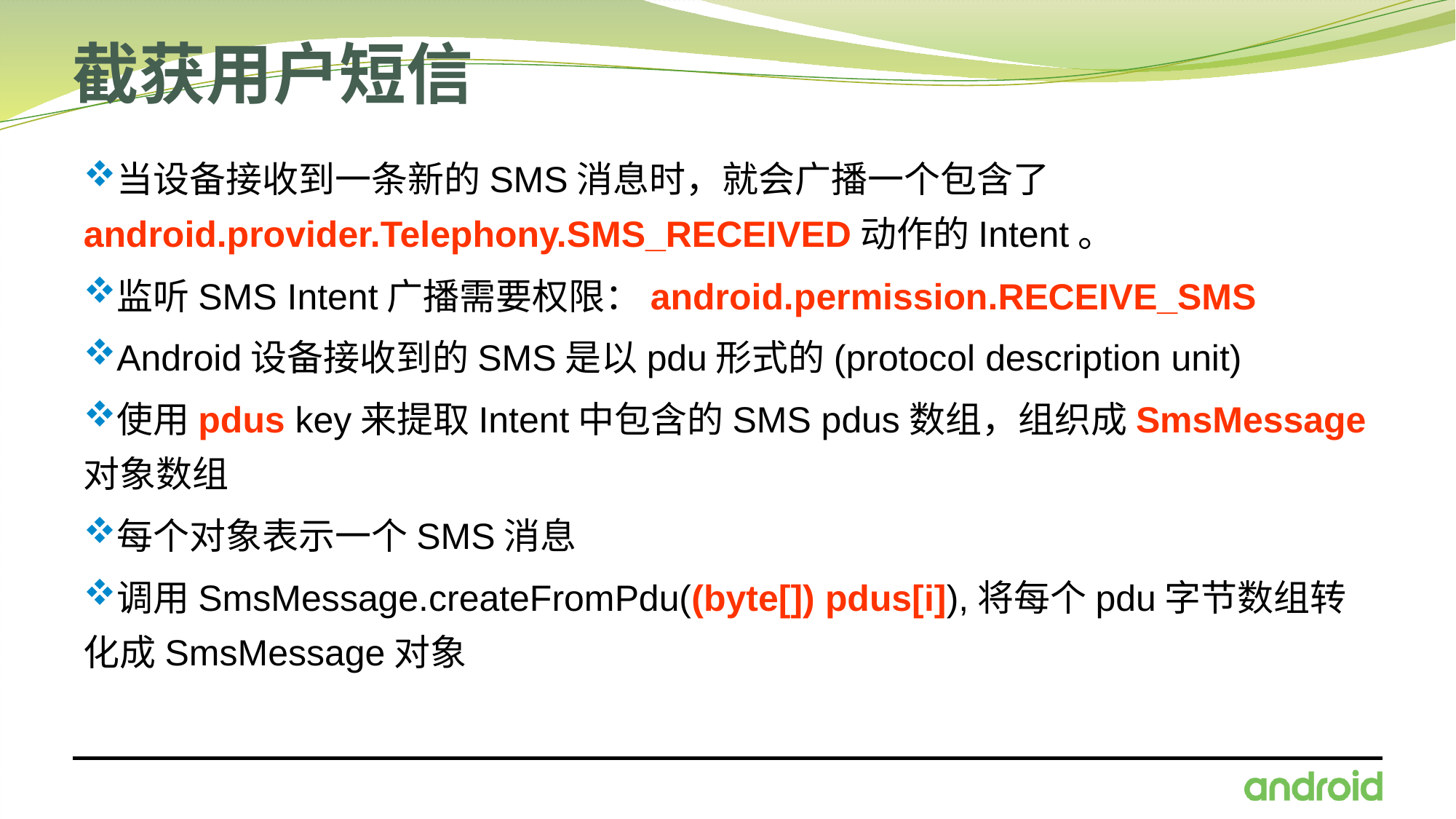

# 截获用户短信
当设备接收到一条新的SMS消息时，就会广播一个包含了android.provider.Telephony.SMS_RECEIVED动作的Intent。
监听SMS Intent广播需要权限：android.permission.RECEIVE_SMS
Android设备接收到的SMS是以pdu形式的(protocol description unit)
使用pdus key来提取Intent中包含的SMS pdus数组，组织成SmsMessage对象数组
每个对象表示一个SMS消息
调用SmsMessage.createFromPdu((byte[]) pdus[i]),将每个pdu字节数组转化成SmsMessage对象